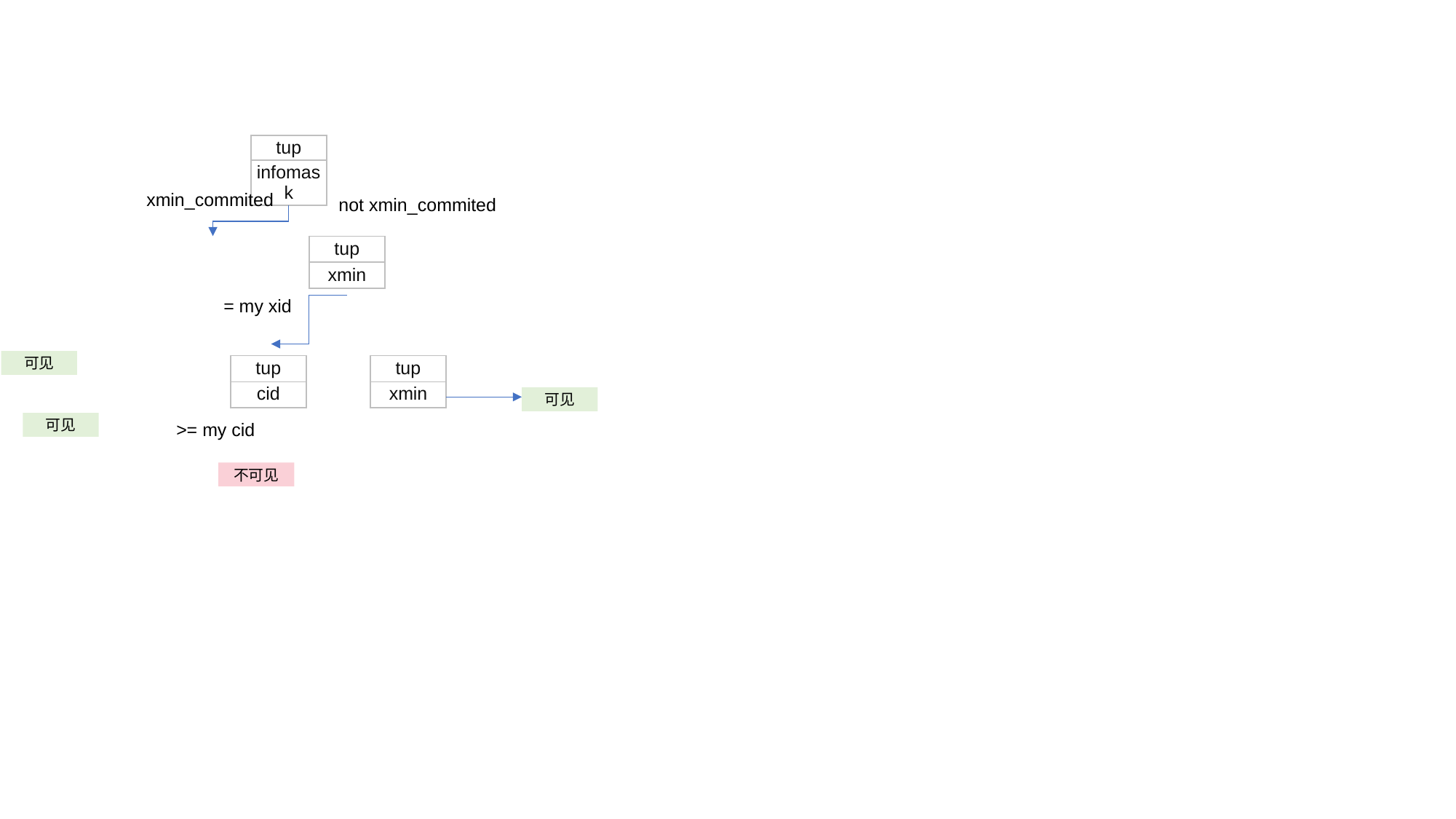

| tup |
| --- |
| infomask |
xmin_commited
not xmin_commited
| tup |
| --- |
| xmin |
= my xid
可见
| tup |
| --- |
| cid |
| tup |
| --- |
| xmin |
可见
可见
>= my cid
不可见